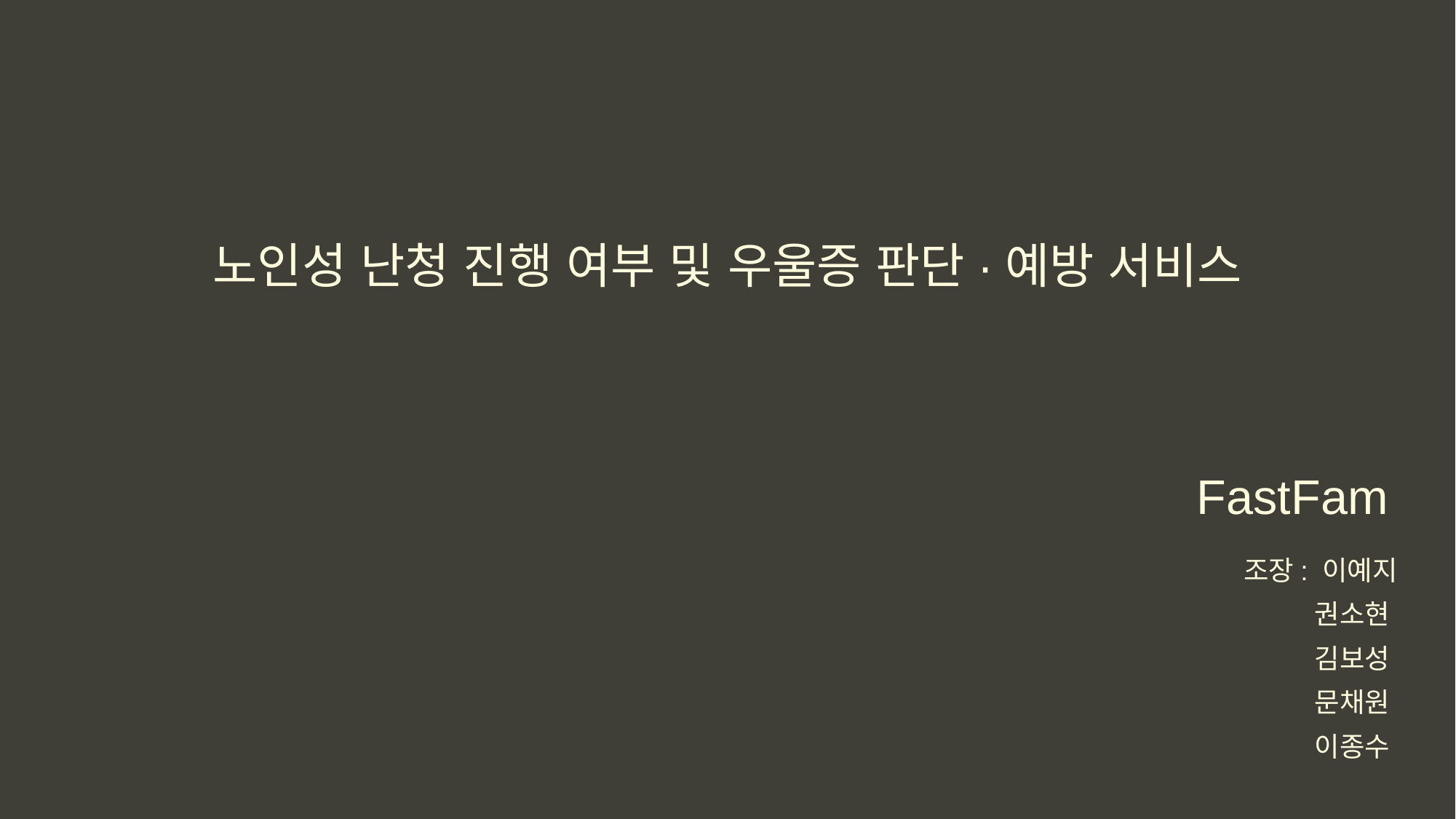

노인성 난청 진행 여부 및 우울증 판단·예방 서비스
FastFam
조장: 이예지
권소현
김보성
문채원
이종수